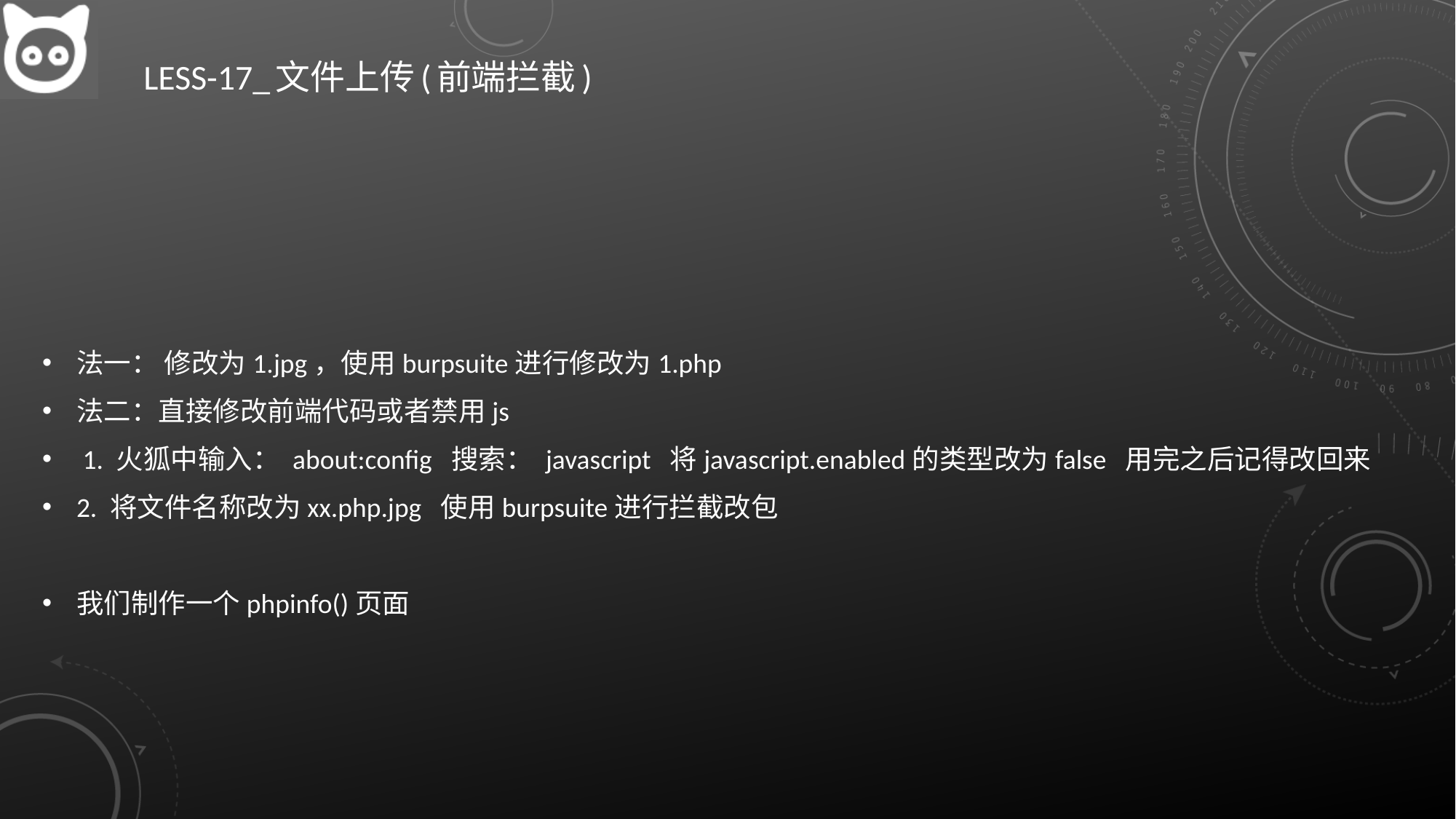

# Less-17_文件上传(前端拦截)
法一： 修改为1.jpg，使用burpsuite进行修改为1.php
法二：直接修改前端代码或者禁用js
 1. 火狐中输入： about:config  搜索： javascript  将javascript.enabled的类型改为false  用完之后记得改回来
2. 将文件名称改为xx.php.jpg  使用burpsuite进行拦截改包

我们制作一个phpinfo()页面